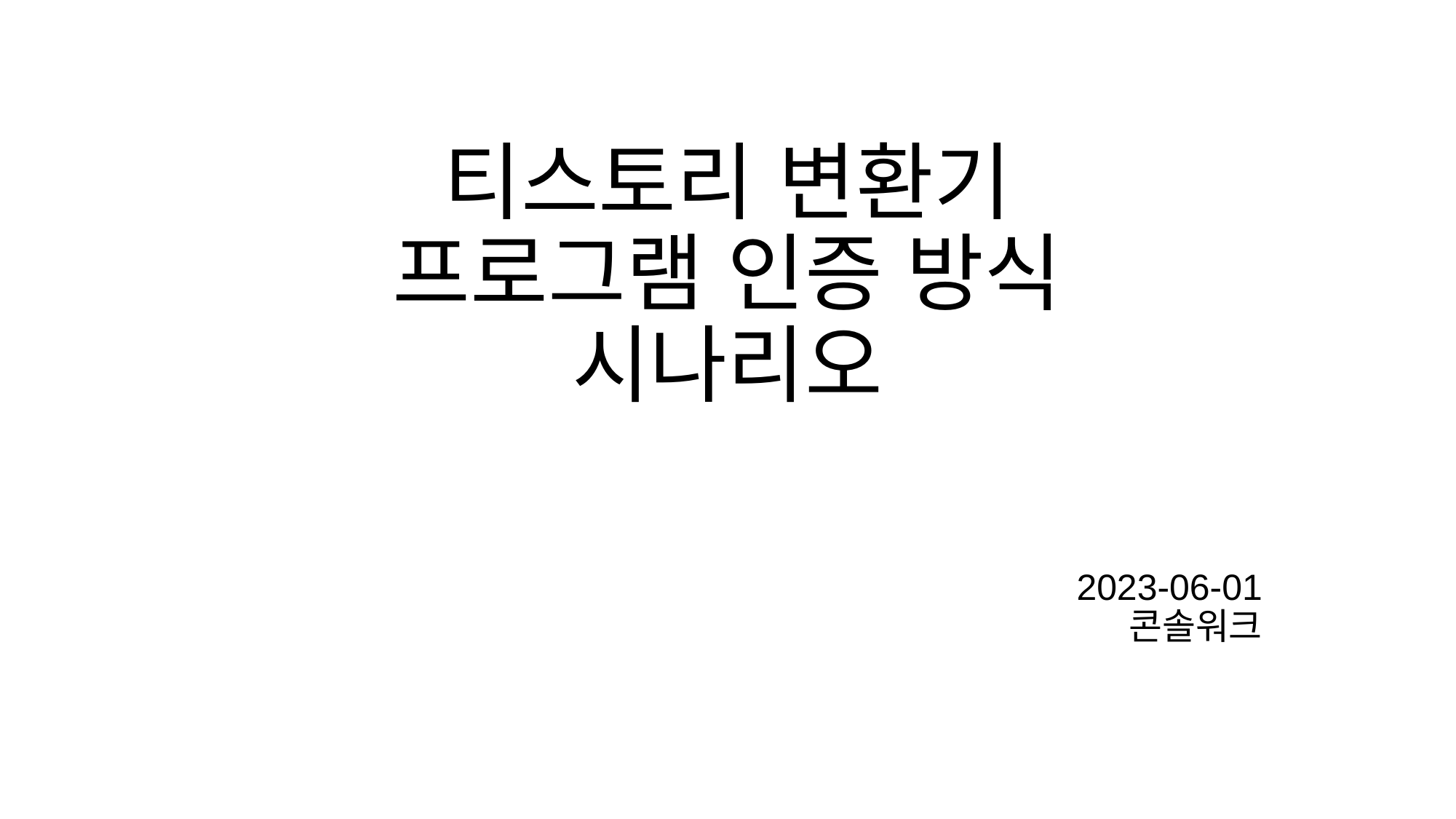

# 티스토리 변환기 프로그램 인증 방식 시나리오
2023-06-01
콘솔워크